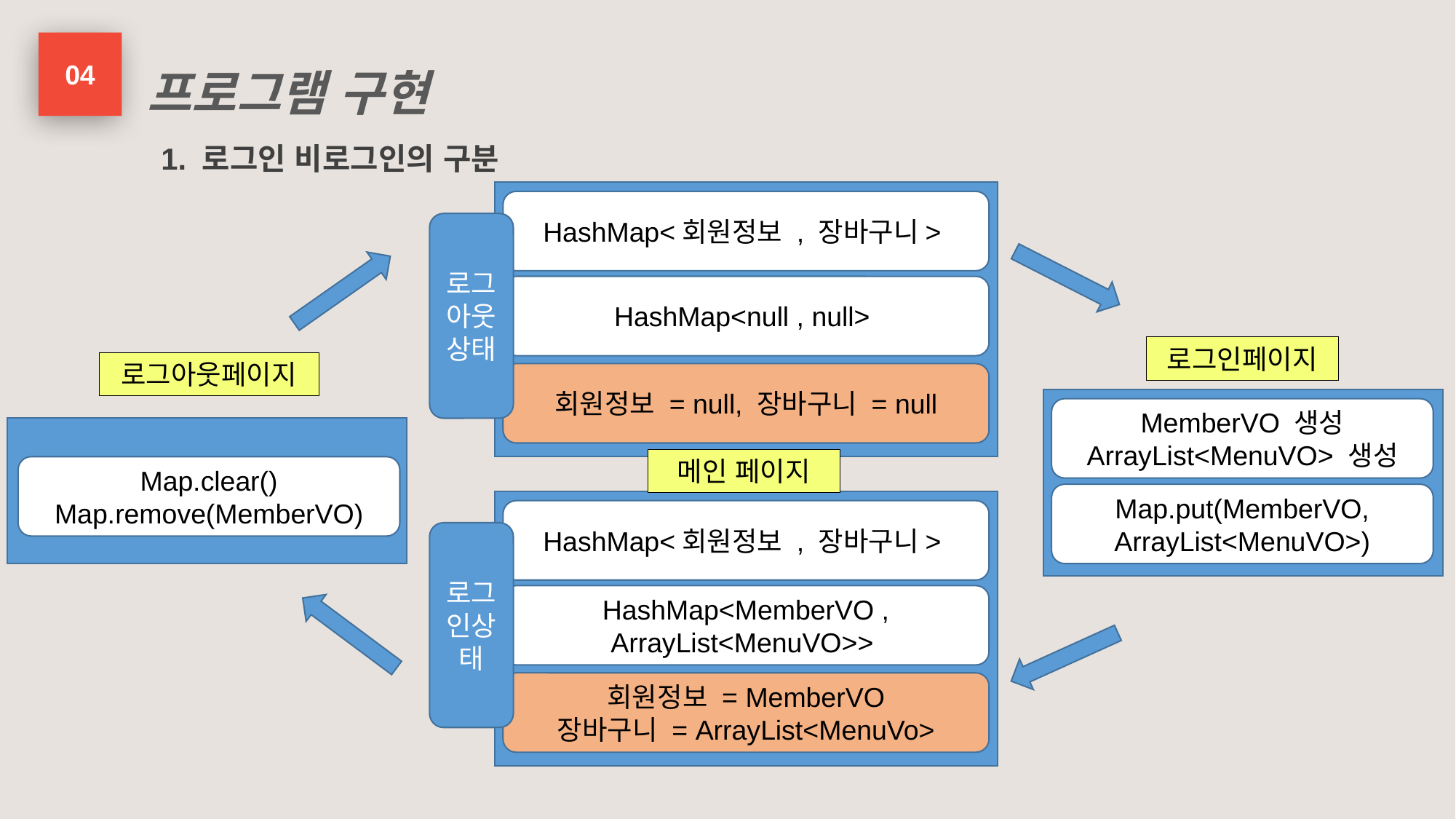

프로그램 구현
04
1. 로그인 비로그인의 구분

HashMap<회원정보 , 장바구니>
HashMap<null , null>
회원정보 = null, 장바구니 = null
로그아웃 상태

로그인페이지

MemberVO 생성
ArrayList<MenuVO> 생성
Map.put(MemberVO, ArrayList<MenuVO>)

로그아웃페이지

Map.clear()
Map.remove(MemberVO)

메인 페이지

HashMap<회원정보 , 장바구니>
HashMap<MemberVO , ArrayList<MenuVO>>
회원정보 = MemberVO
장바구니 = ArrayList<MenuVo>
로그인상태